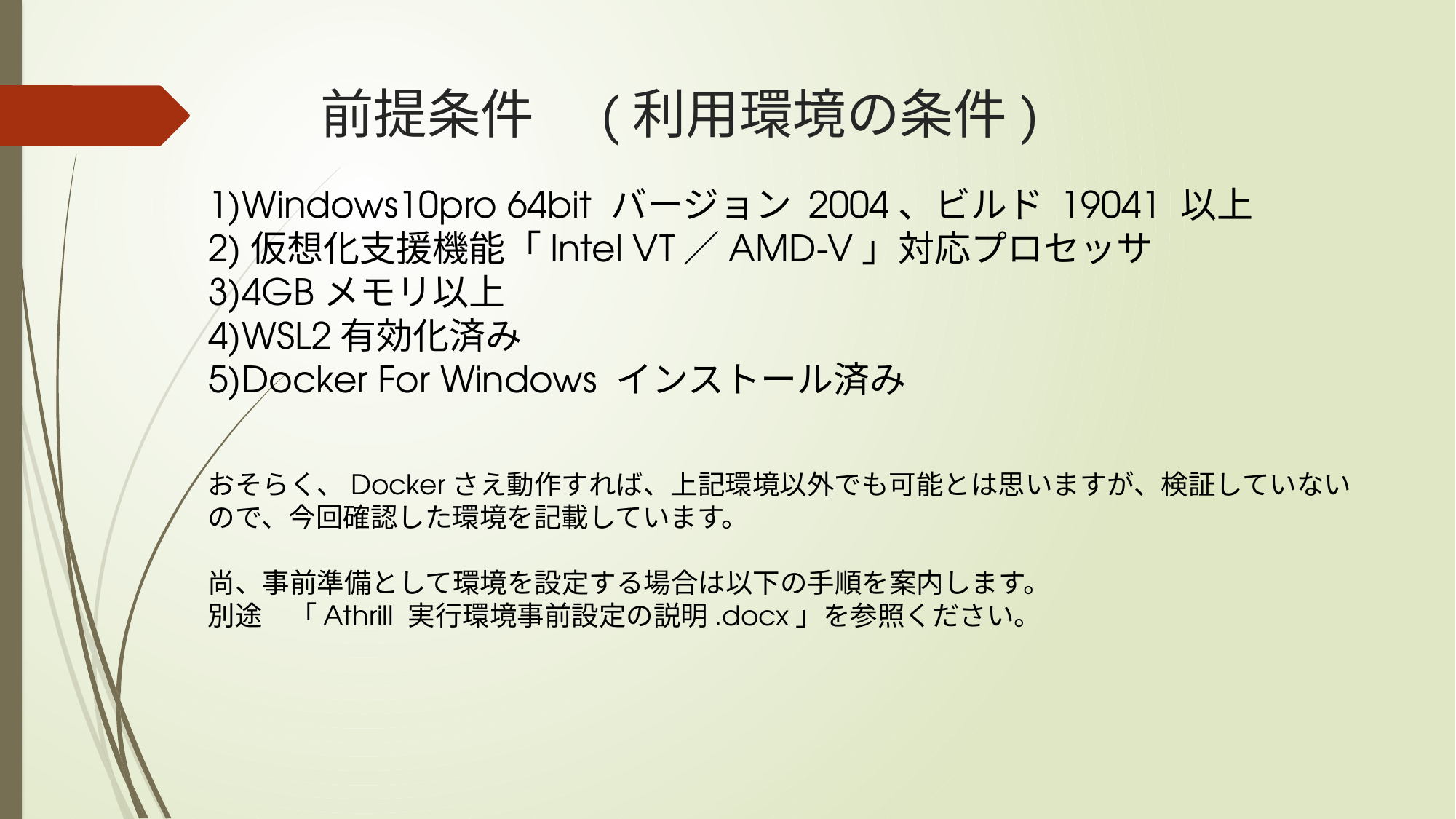

# 前提条件　(利用環境の条件)
1)Windows10pro 64bit バージョン 2004、ビルド 19041 以上
2)仮想化支援機能「Intel VT／AMD-V」対応プロセッサ
3)4GBメモリ以上
4)WSL2有効化済み
5)Docker For Windows インストール済み
おそらく、Dockerさえ動作すれば、上記環境以外でも可能とは思いますが、検証していない
ので、今回確認した環境を記載しています。

尚、事前準備として環境を設定する場合は以下の手順を案内します。
別途　「Athrill 実行環境事前設定の説明.docx」を参照ください。